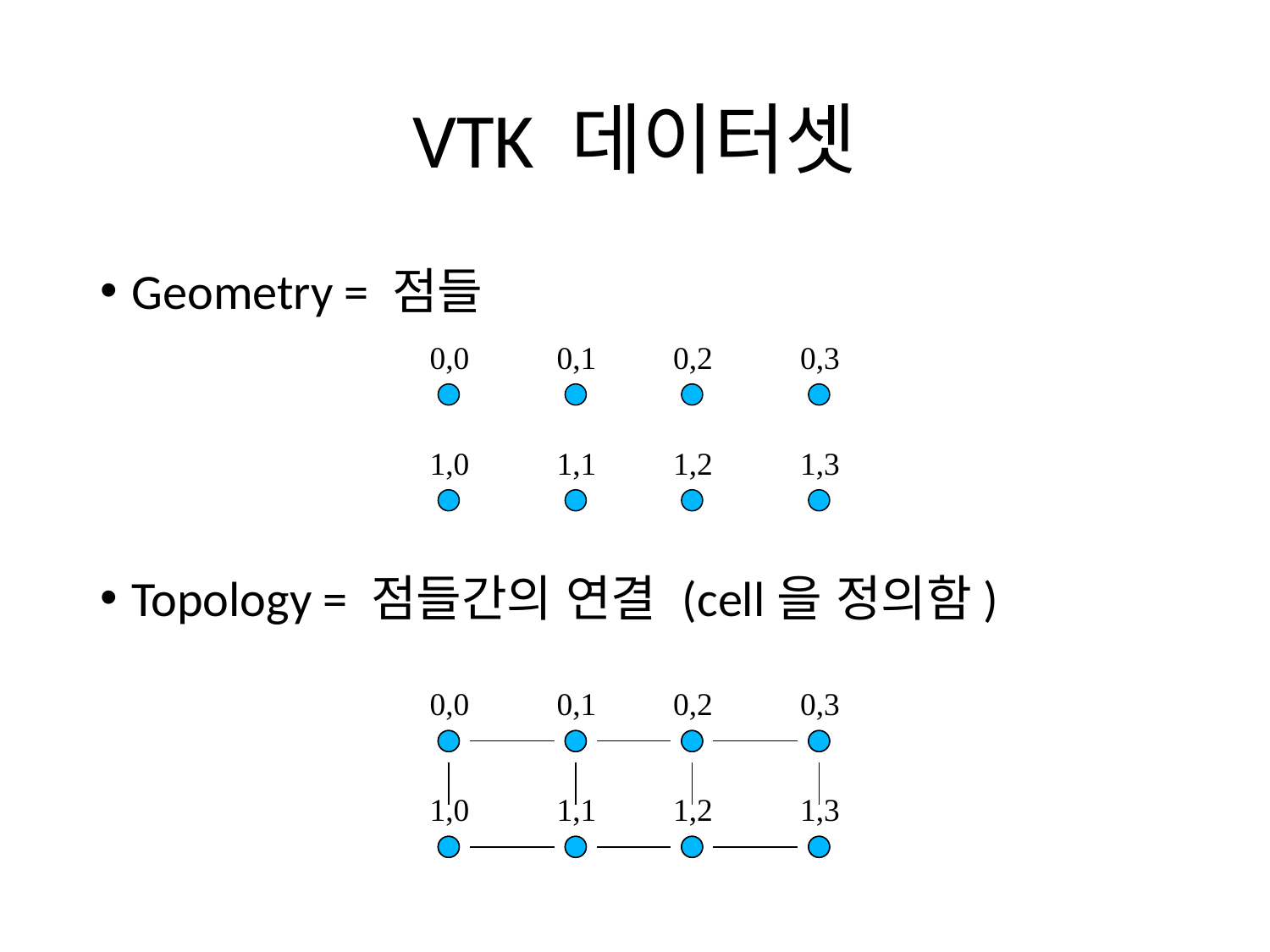

# VTK 데이터셋
Geometry = 점들

Topology = 점들간의 연결 (cell을 정의함)

0,0
0,1
0,2
0,3

1,0
1,1
1,2
1,3

0,0
0,1
0,2
0,3

1,0
1,1
1,2
1,3